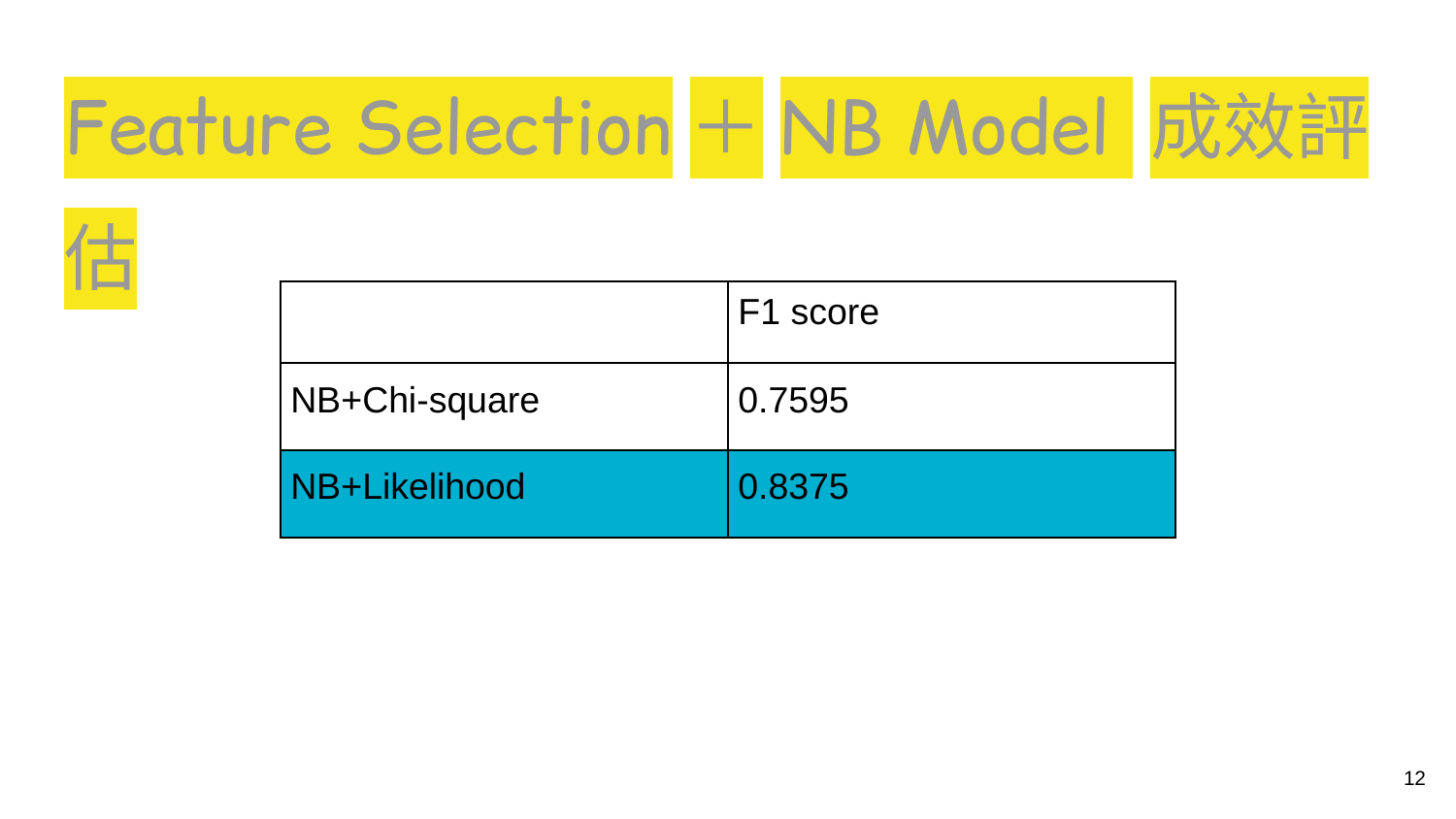

# Feature Selection＋NB Model 成效評估

|  | F1 score |
| --- | --- |
| NB+Chi-square | 0.7595 |
| NB+Likelihood | 0.8375 |
12